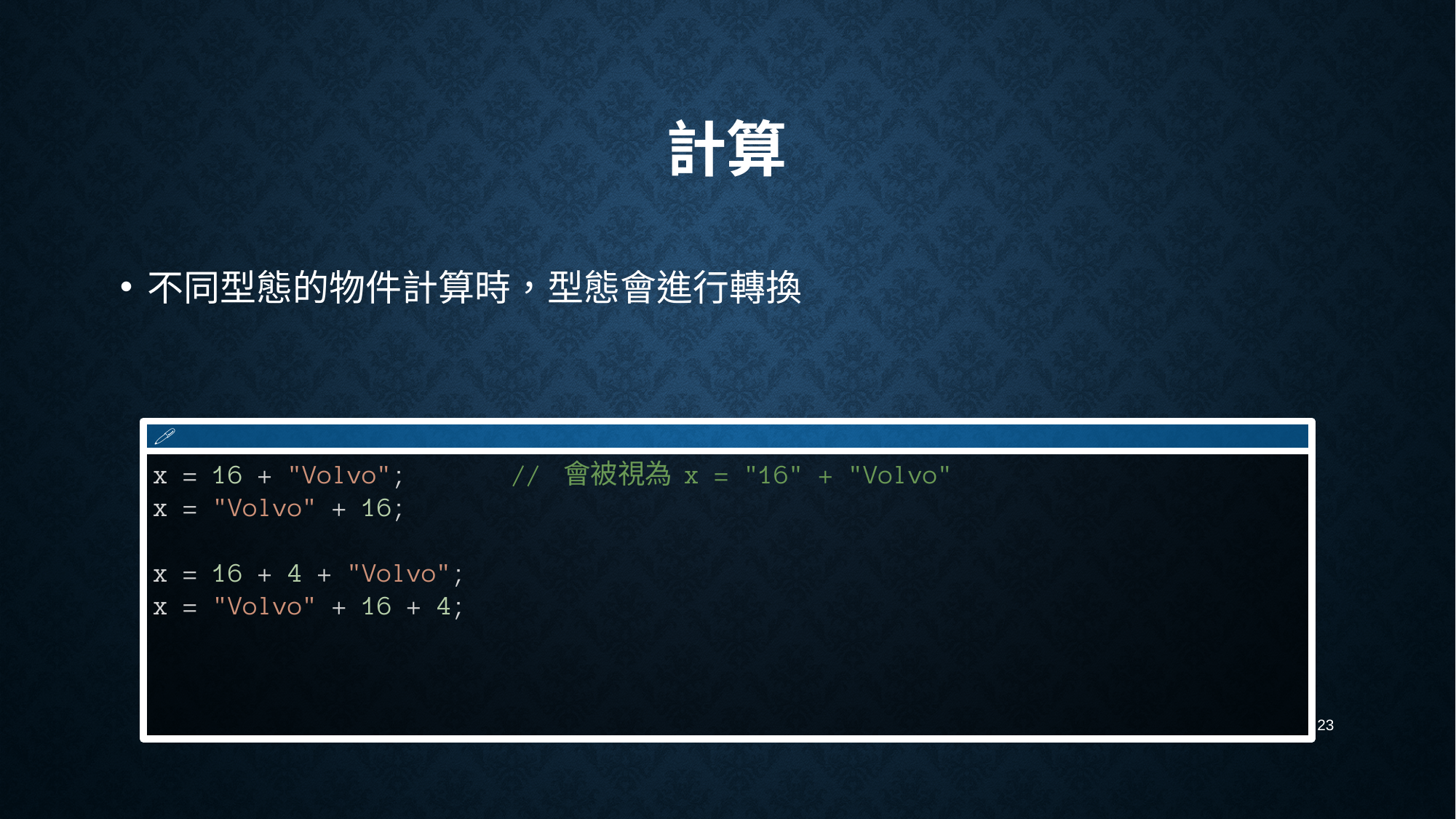

# 計算
不同型態的物件計算時，型態會進行轉換
🖊
x = 16 + "Volvo";       // 會被視為 x = "16" + "Volvo"
x = "Volvo" + 16;
x = 16 + 4 + "Volvo";
x = "Volvo" + 16 + 4;
23